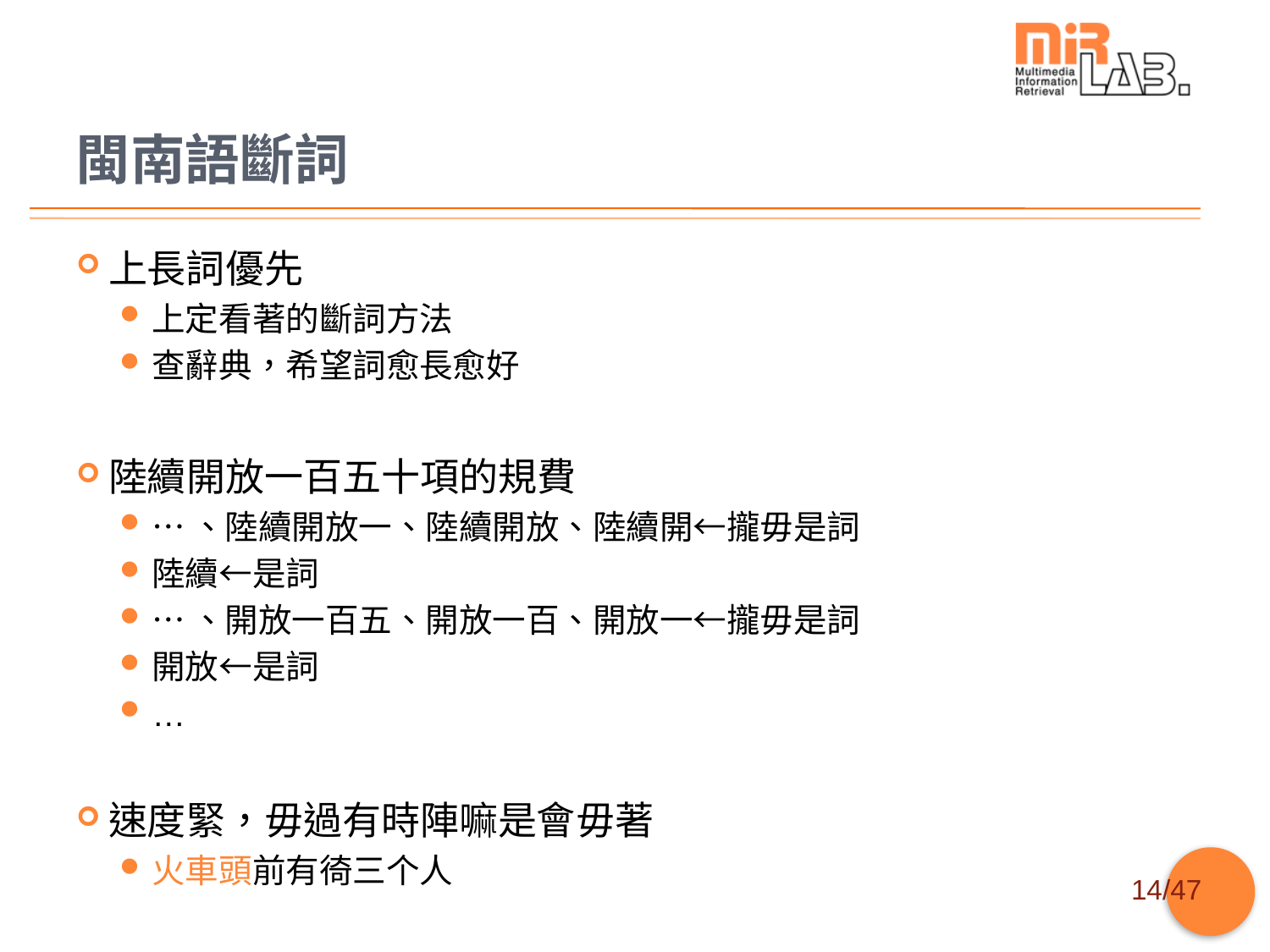

# 閩南語斷詞
上長詞優先
上定看著的斷詞方法
查辭典，希望詞愈長愈好

陸續開放一百五十項的規費
…、陸續開放一、陸續開放、陸續開←攏毋是詞
陸續←是詞
…、開放一百五、開放一百、開放一←攏毋是詞
開放←是詞
…

速度緊，毋過有時陣嘛是會毋著
火車頭前有徛三个人